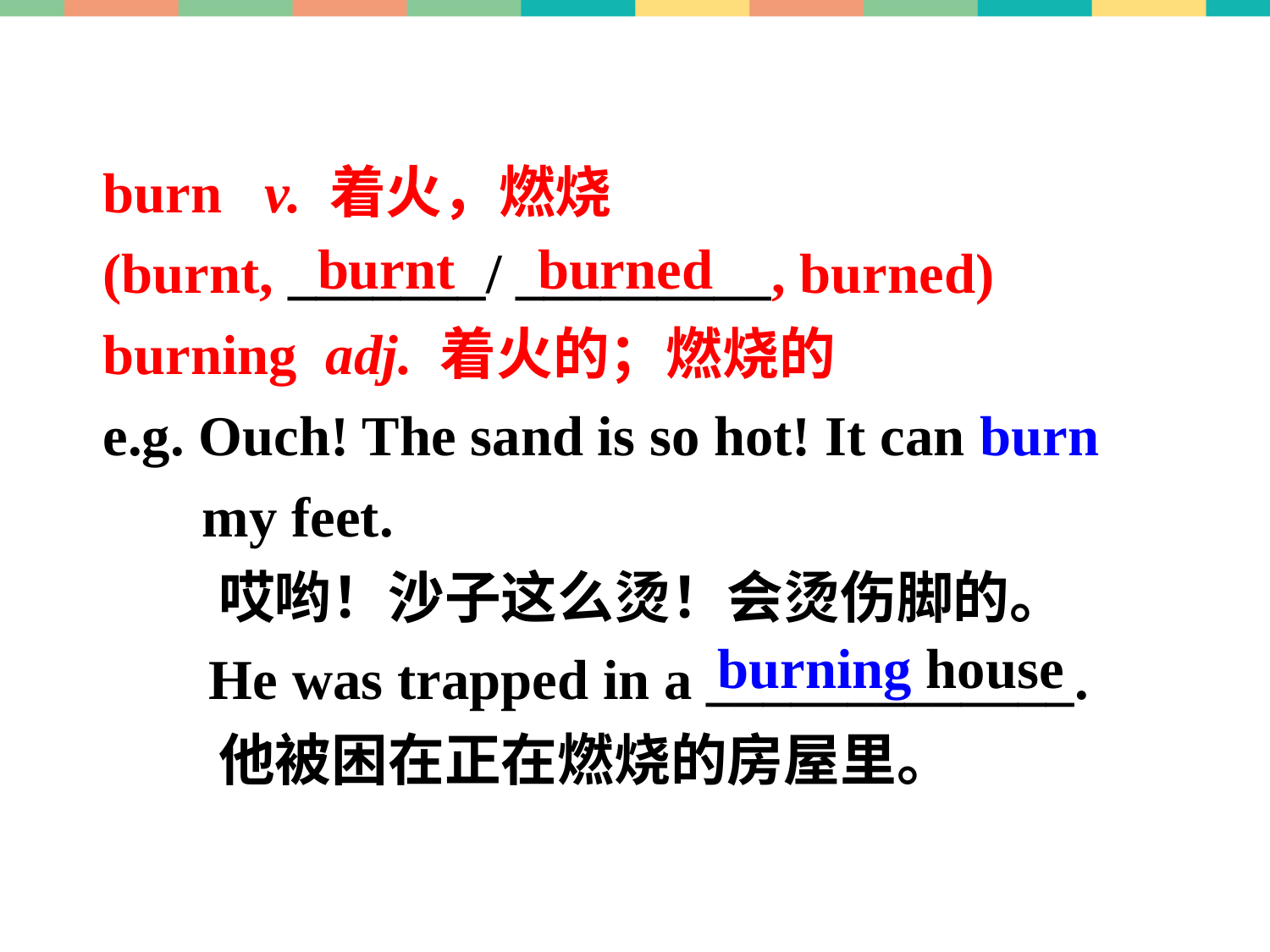

burn   v. 着火，燃烧
(burnt, _______/ _________, burned)
burning  adj. 着火的；燃烧的
e.g. Ouch! The sand is so hot! It can burn
       my feet.
   哎哟！沙子这么烫！会烫伤脚的。
   He was trapped in a _____________.
   他被困在正在燃烧的房屋里。
burnt
burned
burning house